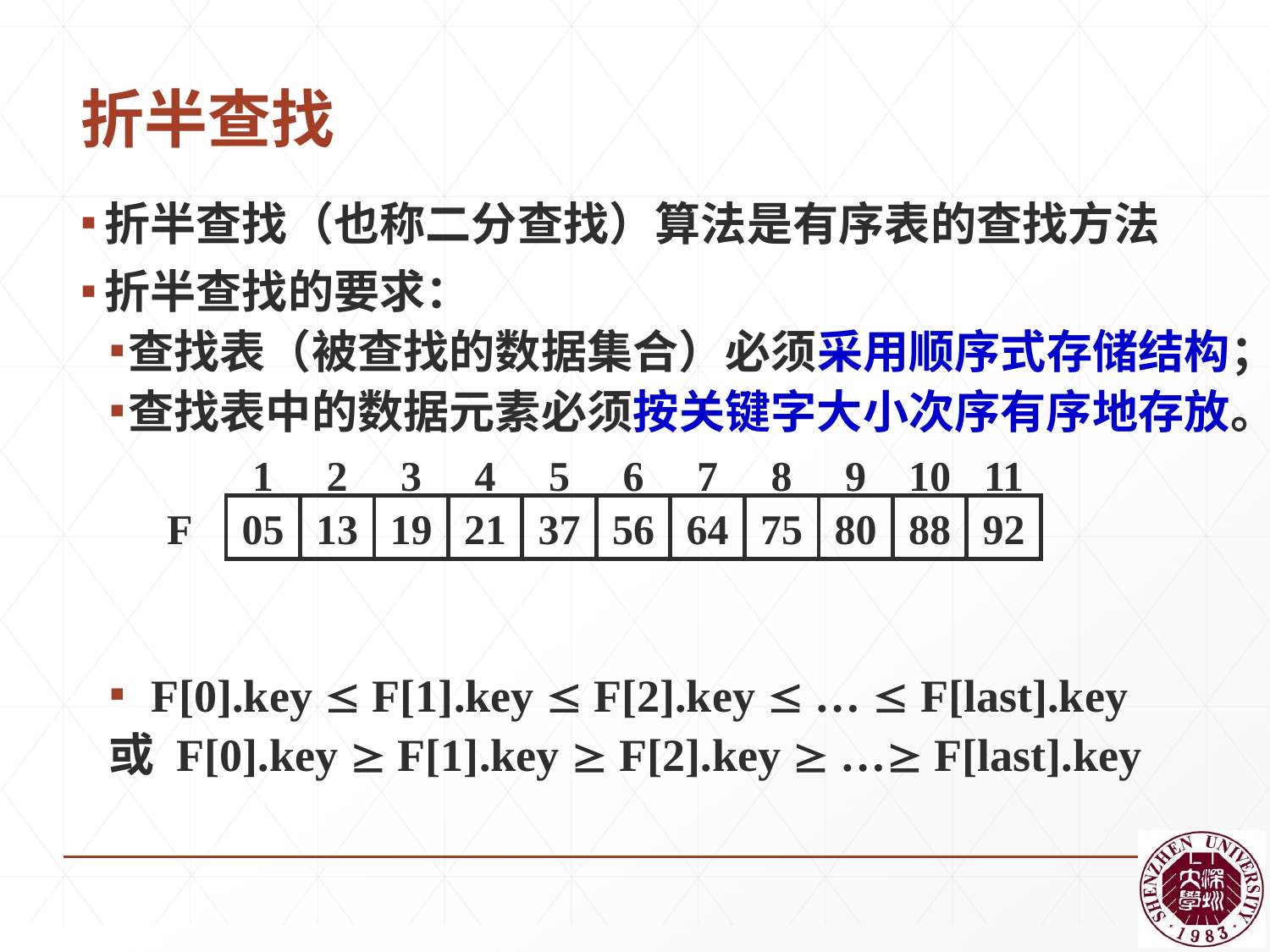

# 折半查找
折半查找（也称二分查找）算法是有序表的查找方法
折半查找的要求：
查找表（被查找的数据集合）必须采用顺序式存储结构；
查找表中的数据元素必须按关键字大小次序有序地存放。

  F[0].key ≤ F[1].key ≤ F[2].key ≤ … ≤ F[last].key
或 F[0].key ≥ F[1].key ≥ F[2].key ≥ …≥ F[last].key

1

2

3

4

5

6

7

8

9

10

11

F
05

13

19

21

37

56

64

75

80

88

92